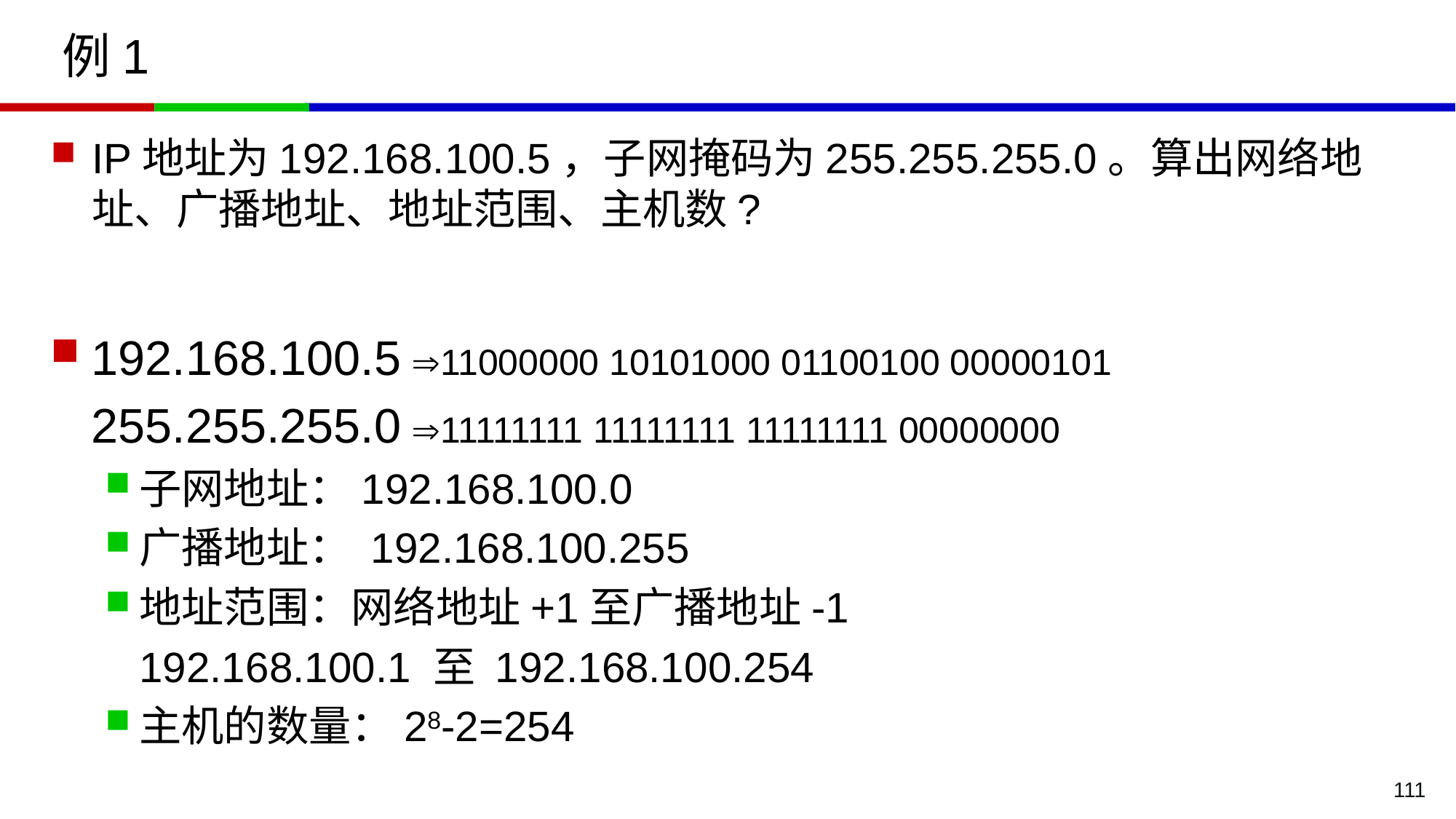

# 例1
IP地址为192.168.100.5，子网掩码为255.255.255.0。算出网络地址、广播地址、地址范围、主机数?

192.168.100.5 ⇒11000000 10101000 01100100 00000101
	255.255.255.0 ⇒11111111 11111111 11111111 00000000
子网地址：192.168.100.0
广播地址： 192.168.100.255
地址范围：网络地址+1至广播地址-1
	192.168.100.1 至 192.168.100.254
主机的数量：28-2=254
111